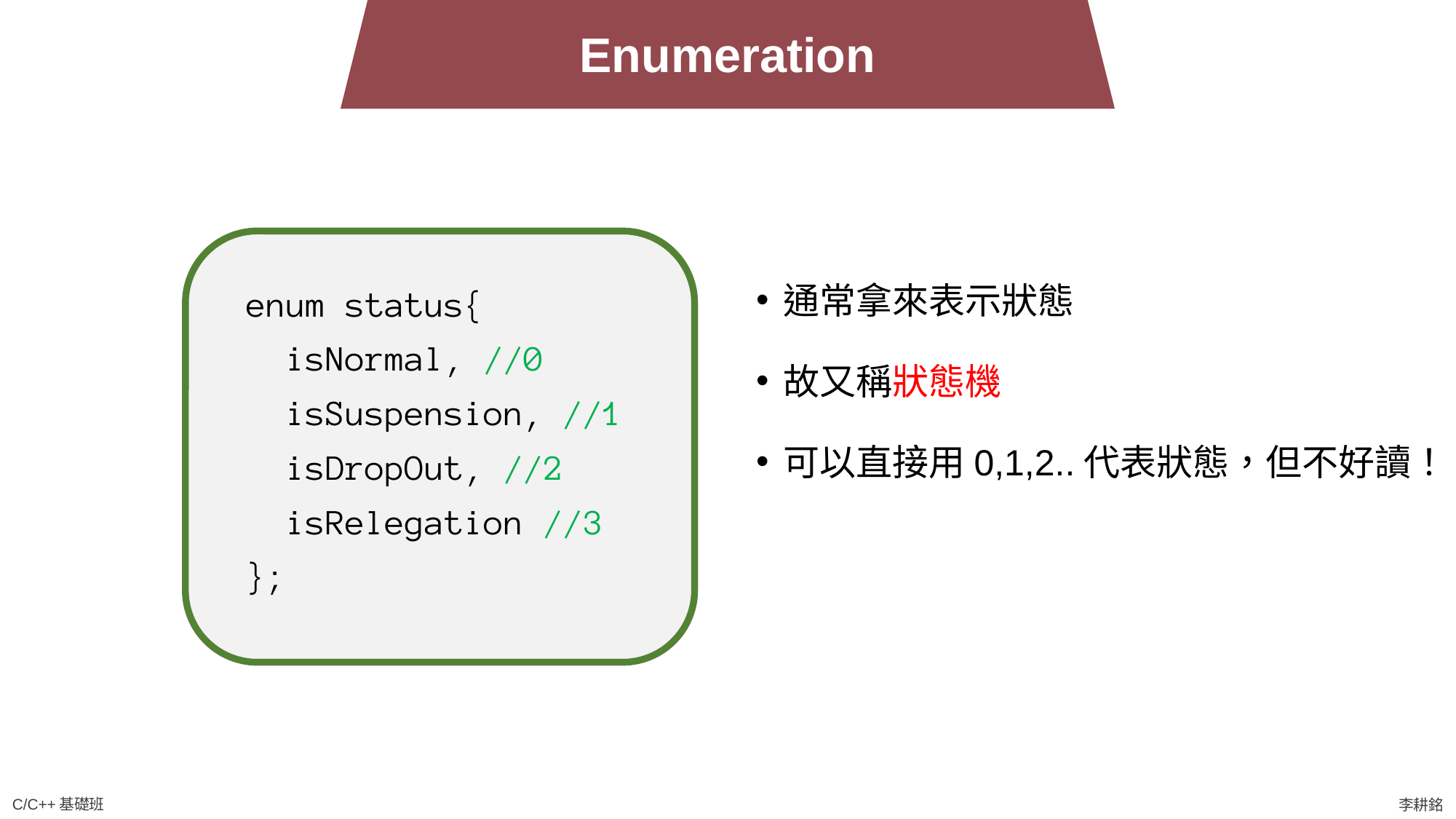

Enumeration

通常拿來表示狀態
故又稱狀態機
可以直接用0,1,2..代表狀態，但不好讀！
enum status{
  isNormal, //0
  isSuspension, //1
  isDropOut, //2
  isRelegation //3
};
C/C++基礎班
李耕銘